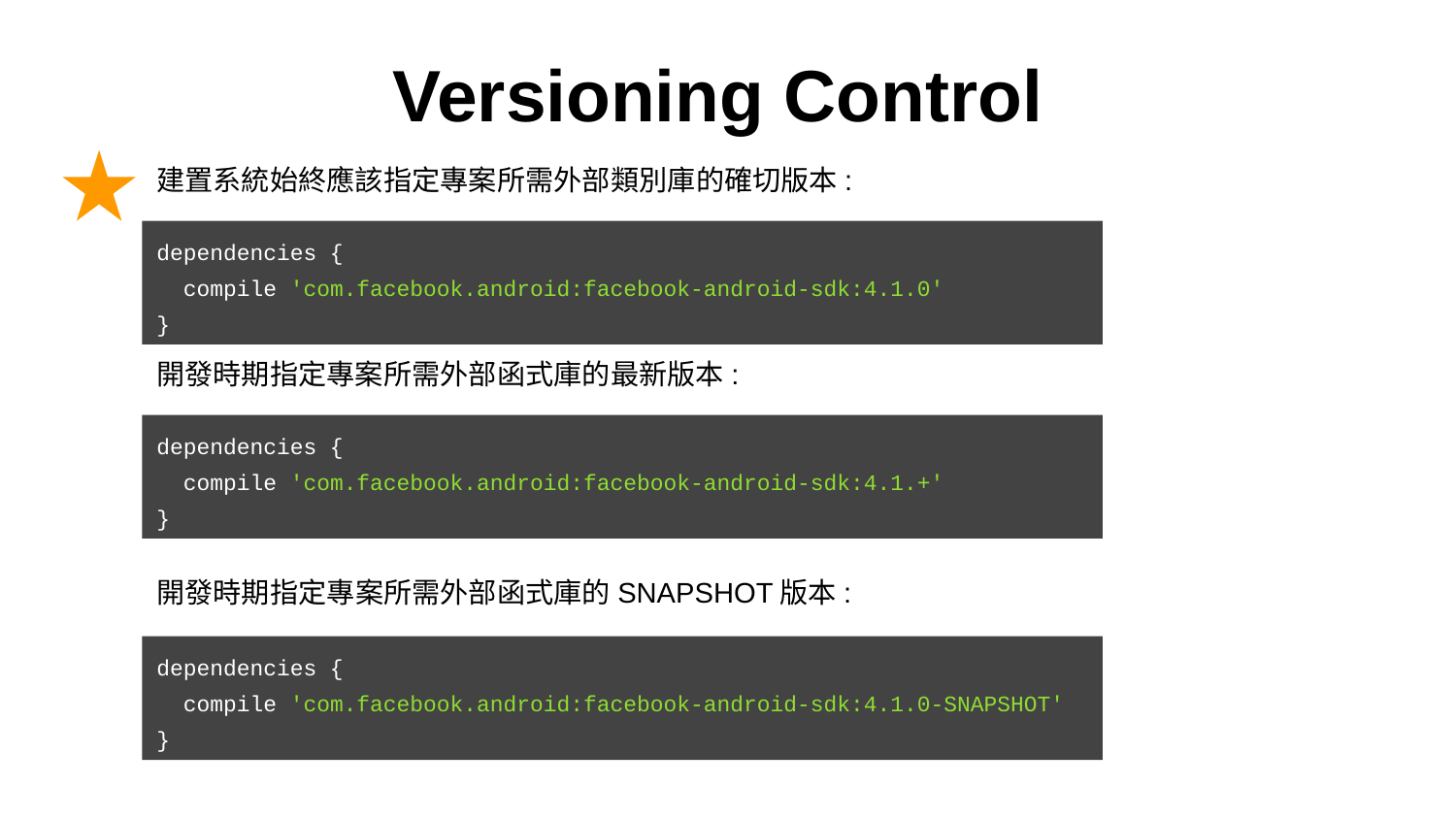

# Versioning Control
建置系統始終應該指定專案所需外部類別庫的確切版本:

dependencies {
  compile 'com.facebook.android:facebook-android-sdk:4.1.0'
}
開發時期指定專案所需外部函式庫的最新版本:
dependencies {
  compile 'com.facebook.android:facebook-android-sdk:4.1.+'
}
開發時期指定專案所需外部函式庫的SNAPSHOT版本:
dependencies {
  compile 'com.facebook.android:facebook-android-sdk:4.1.0-SNAPSHOT'
}